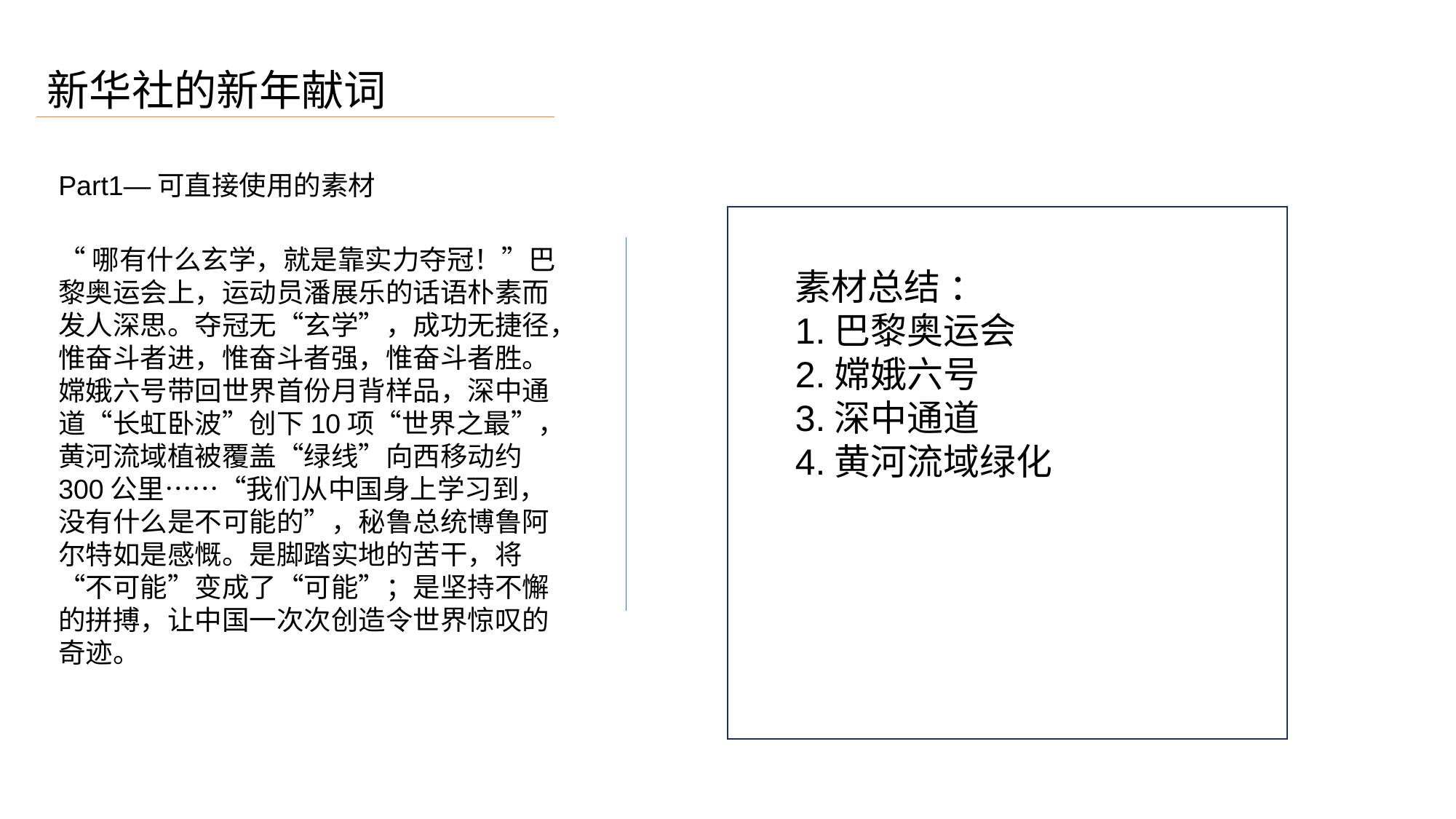

新华社的新年献词
Part1—可直接使用的素材

“哪有什么玄学，就是靠实力夺冠！”巴黎奥运会上，运动员潘展乐的话语朴素而发人深思。夺冠无“玄学”，成功无捷径，惟奋斗者进，惟奋斗者强，惟奋斗者胜。嫦娥六号带回世界首份月背样品，深中通道“长虹卧波”创下10项“世界之最”，黄河流域植被覆盖“绿线”向西移动约300公里……“我们从中国身上学习到，没有什么是不可能的”，秘鲁总统博鲁阿尔特如是感慨。是脚踏实地的苦干，将“不可能”变成了“可能”；是坚持不懈的拼搏，让中国一次次创造令世界惊叹的奇迹。
素材总结 ：
1.巴黎奥运会
2.嫦娥六号
3.深中通道
4.黄河流域绿化